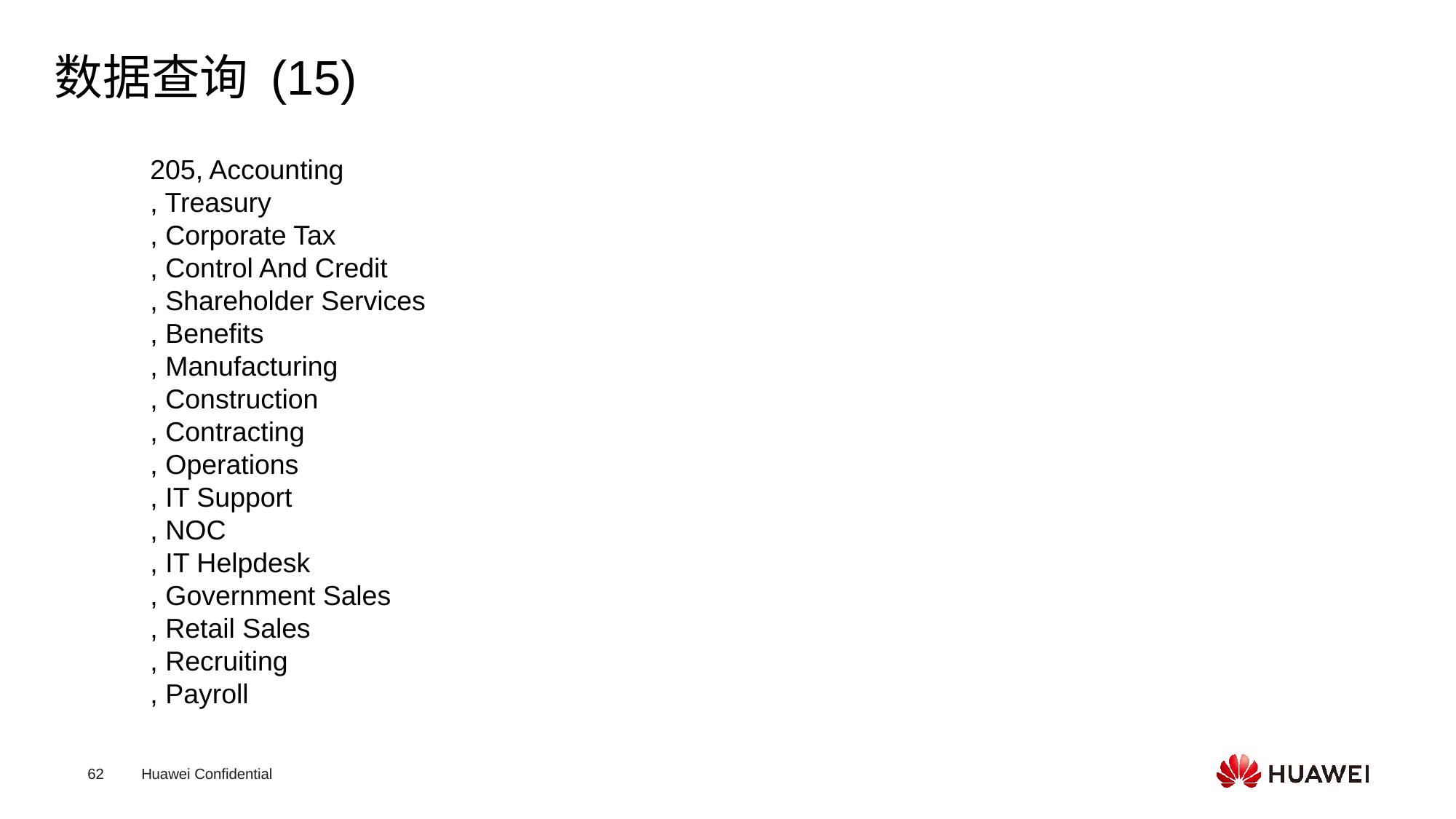

# 数据查询 (15)
205, Accounting, Treasury, Corporate Tax, Control And Credit, Shareholder Services, Benefits, Manufacturing, Construction, Contracting, Operations, IT Support, NOC, IT Helpdesk, Government Sales, Retail Sales, Recruiting, Payroll